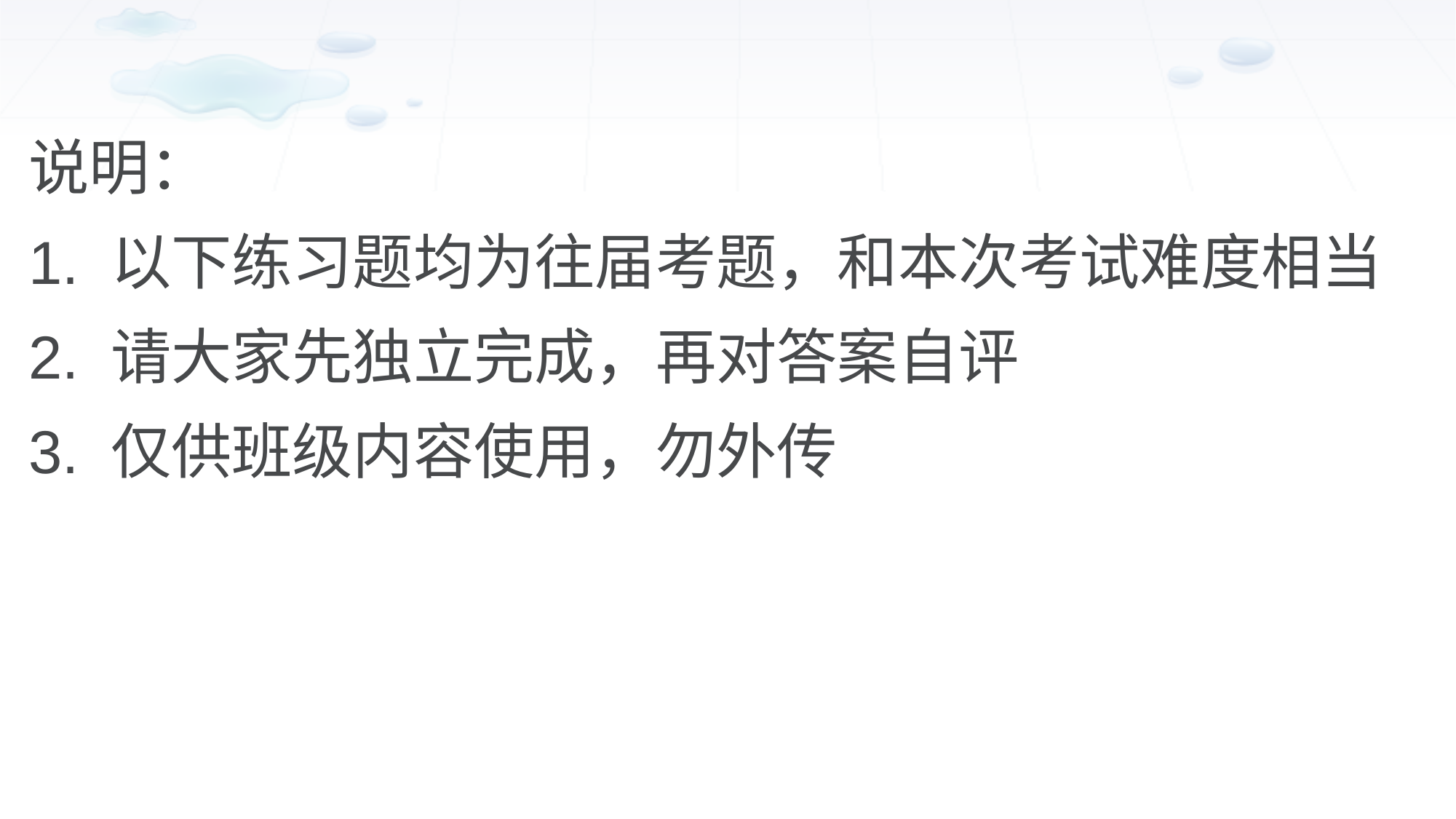

说明：
1. 以下练习题均为往届考题，和本次考试难度相当
2. 请大家先独立完成，再对答案自评
3. 仅供班级内容使用，勿外传